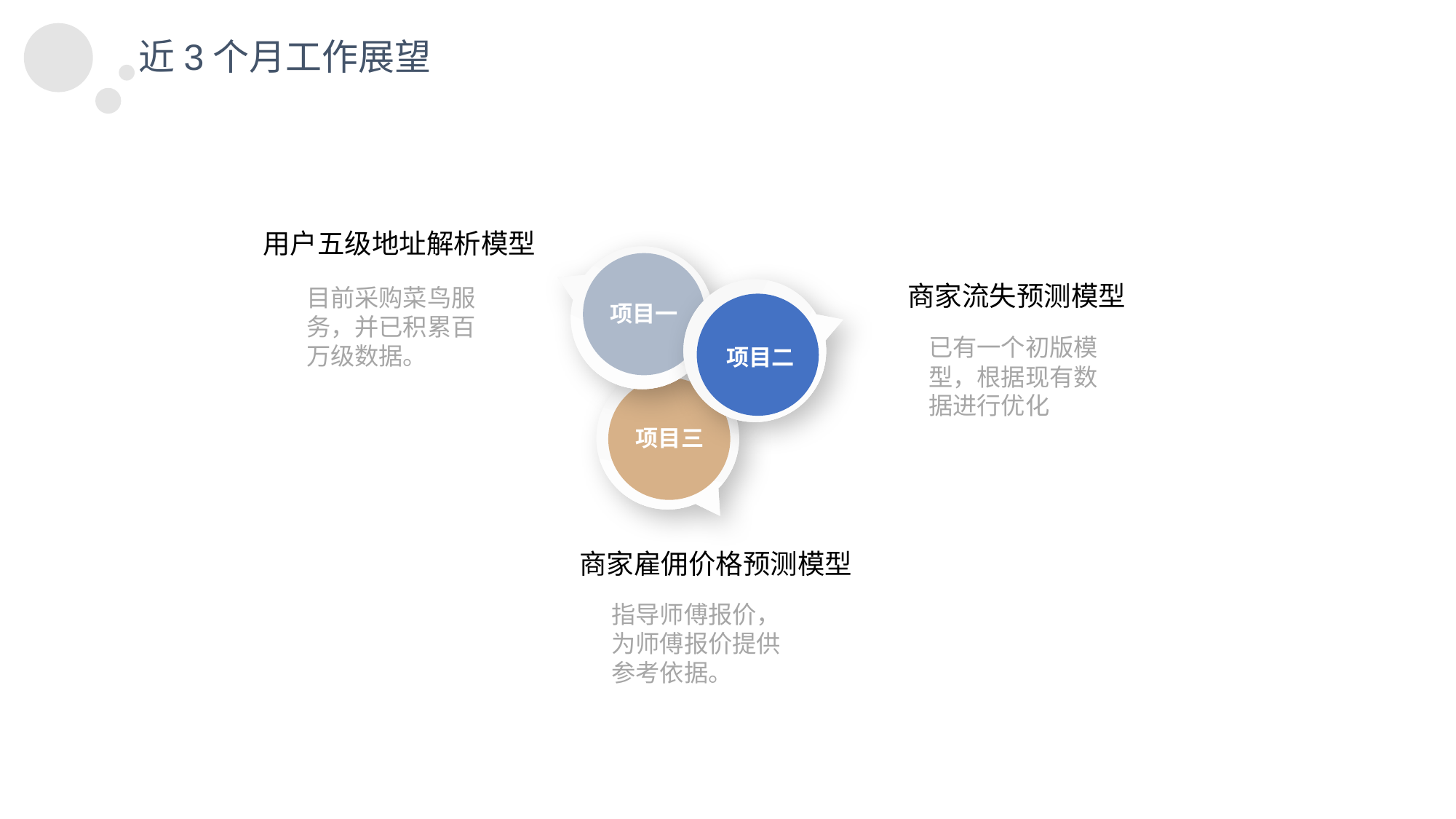

近3个月工作展望
用户五级地址解析模型

商家流失预测模型
目前采购菜鸟服务，并已积累百万级数据。
项目一

已有一个初版模型，根据现有数据进行优化
项目二

项目三
商家雇佣价格预测模型
指导师傅报价，为师傅报价提供参考依据。